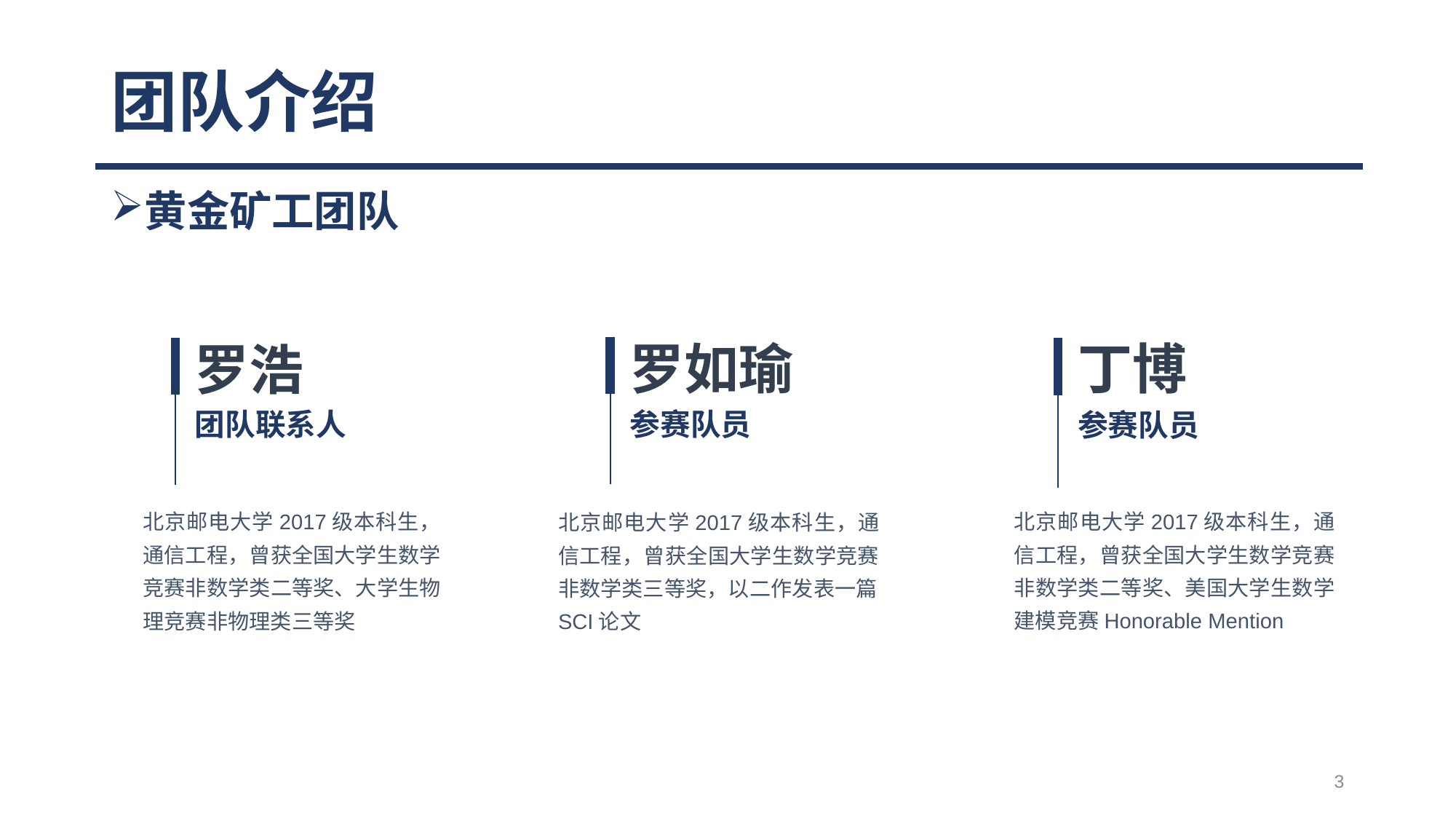

# 团队介绍
黄金矿工团队
罗如瑜
参赛队员
北京邮电大学2017级本科生，通信工程，曾获全国大学生数学竞赛非数学类三等奖，以二作发表一篇SCI论文
丁博
参赛队员
北京邮电大学2017级本科生，通信工程，曾获全国大学生数学竞赛非数学类二等奖、美国大学生数学建模竞赛Honorable Mention
罗浩
团队联系人
北京邮电大学2017级本科生，通信工程，曾获全国大学生数学竞赛非数学类二等奖、大学生物理竞赛非物理类三等奖
3